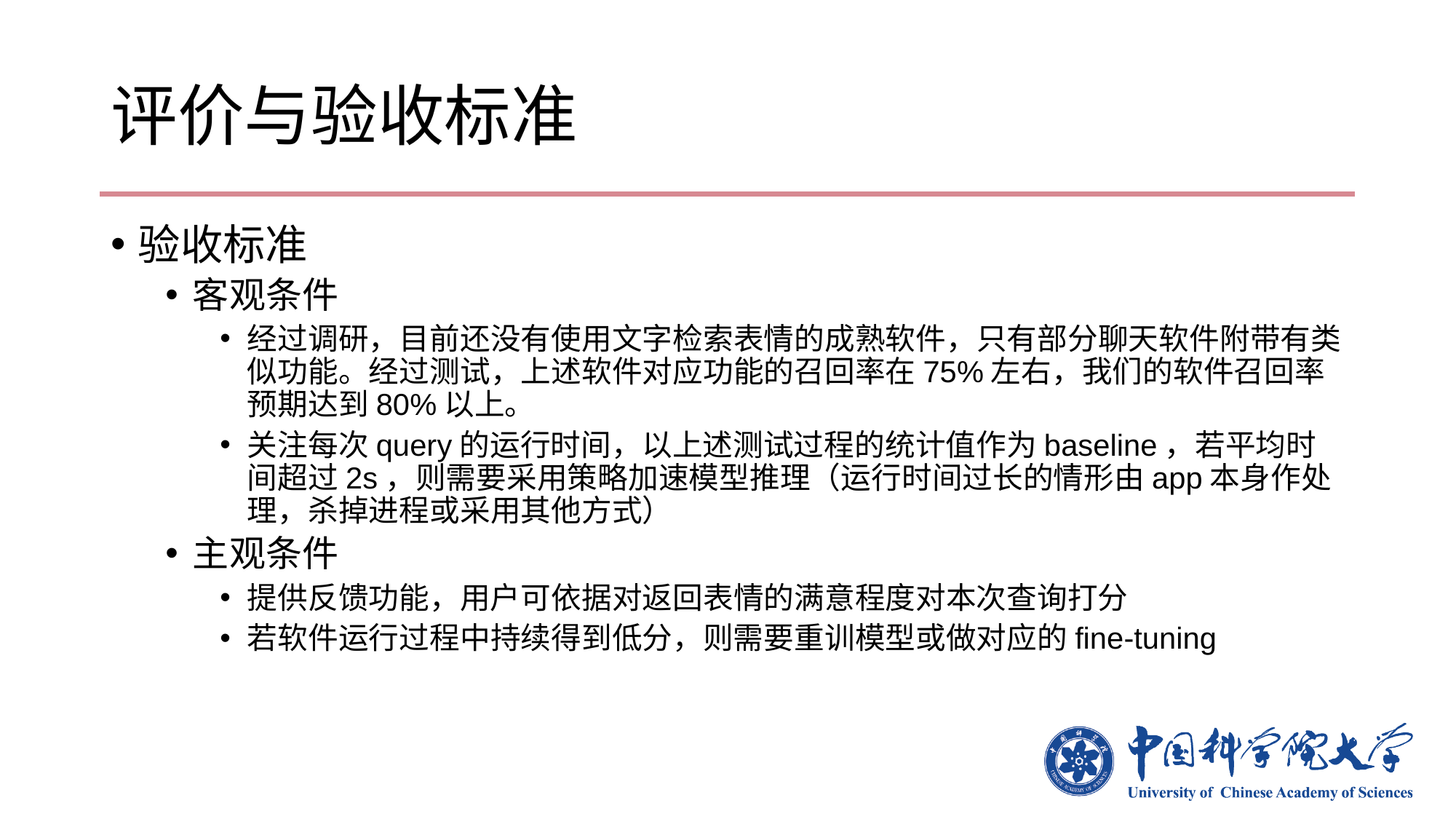

# 评价与验收标准
验收标准
客观条件
经过调研，目前还没有使用文字检索表情的成熟软件，只有部分聊天软件附带有类似功能。经过测试，上述软件对应功能的召回率在75%左右，我们的软件召回率预期达到80%以上。
关注每次query的运行时间，以上述测试过程的统计值作为baseline，若平均时间超过2s，则需要采用策略加速模型推理（运行时间过长的情形由app本身作处理，杀掉进程或采用其他方式）
主观条件
提供反馈功能，用户可依据对返回表情的满意程度对本次查询打分
若软件运行过程中持续得到低分，则需要重训模型或做对应的fine-tuning